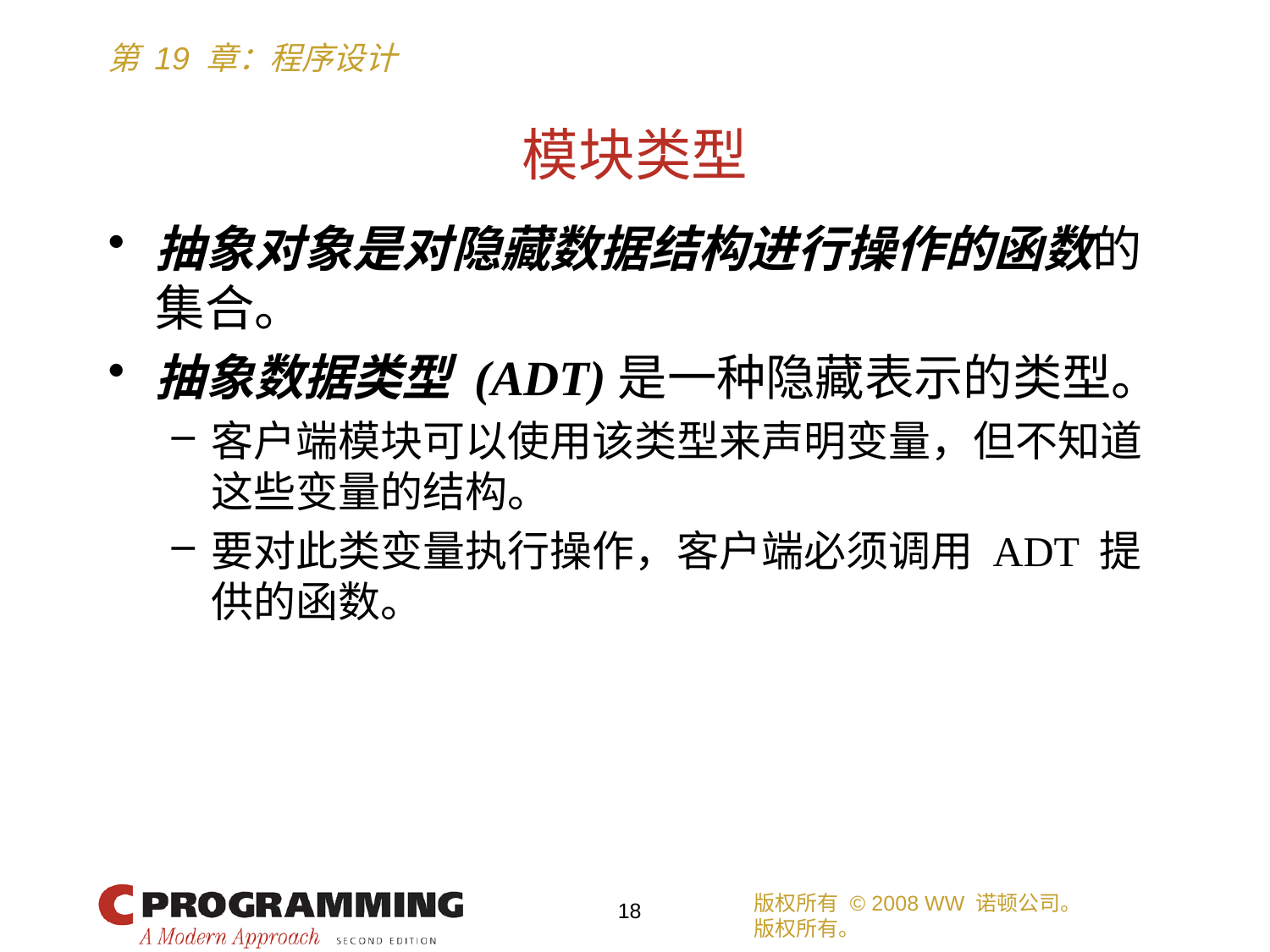

# 模块类型
抽象对象是对隐藏数据结构进行操作的函数的集合。
抽象数据类型 (ADT)是一种隐藏表示的类型。
客户端模块可以使用该类型来声明变量，但不知道这些变量的结构。
要对此类变量执行操作，客户端必须调用 ADT 提供的函数。
版权所有 © 2008 WW 诺顿公司。
版权所有。
18